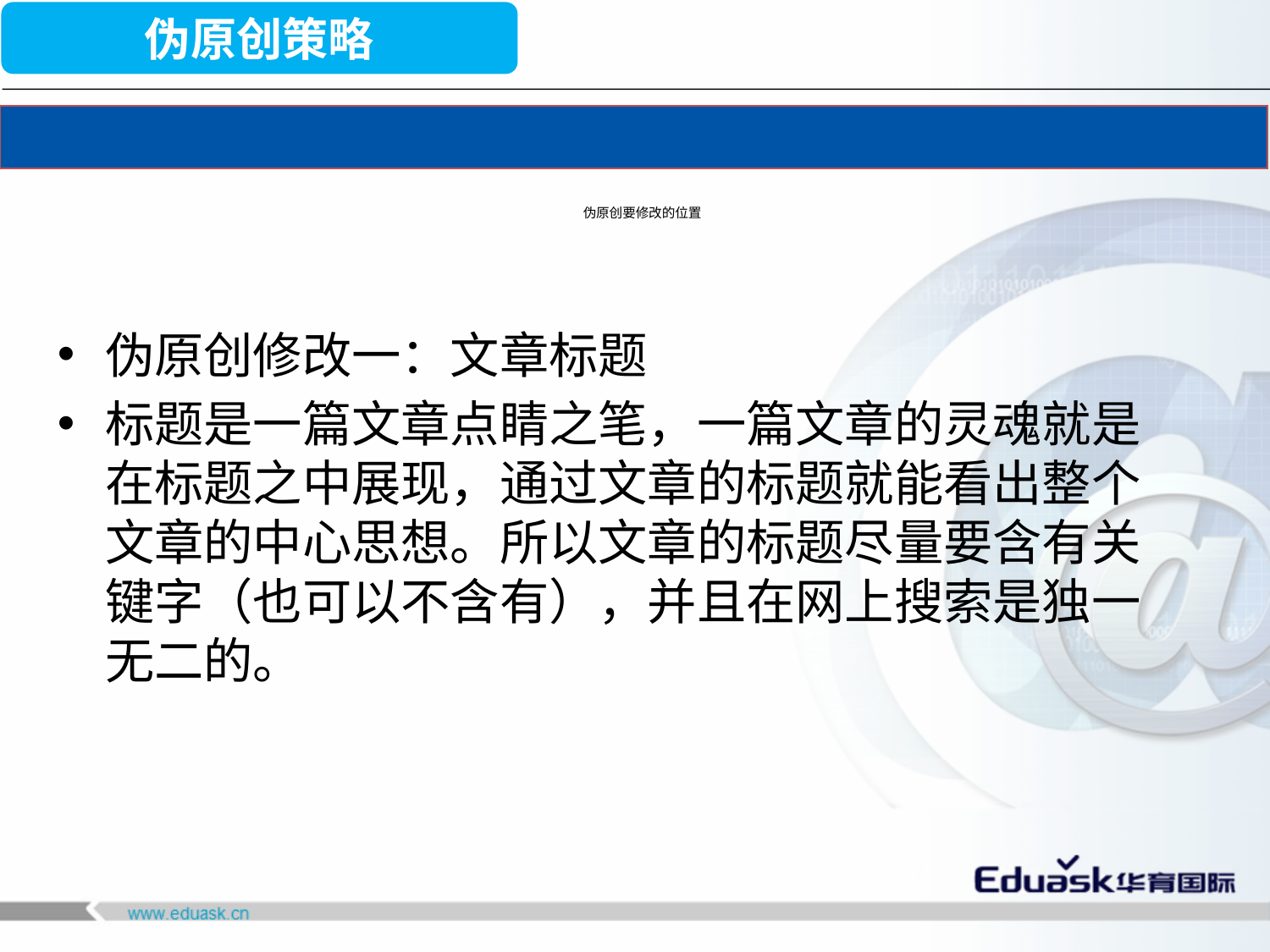

伪原创策略

# 伪原创要修改的位置
伪原创修改一：文章标题
标题是一篇文章点睛之笔，一篇文章的灵魂就是在标题之中展现，通过文章的标题就能看出整个文章的中心思想。所以文章的标题尽量要含有关键字（也可以不含有），并且在网上搜索是独一无二的。